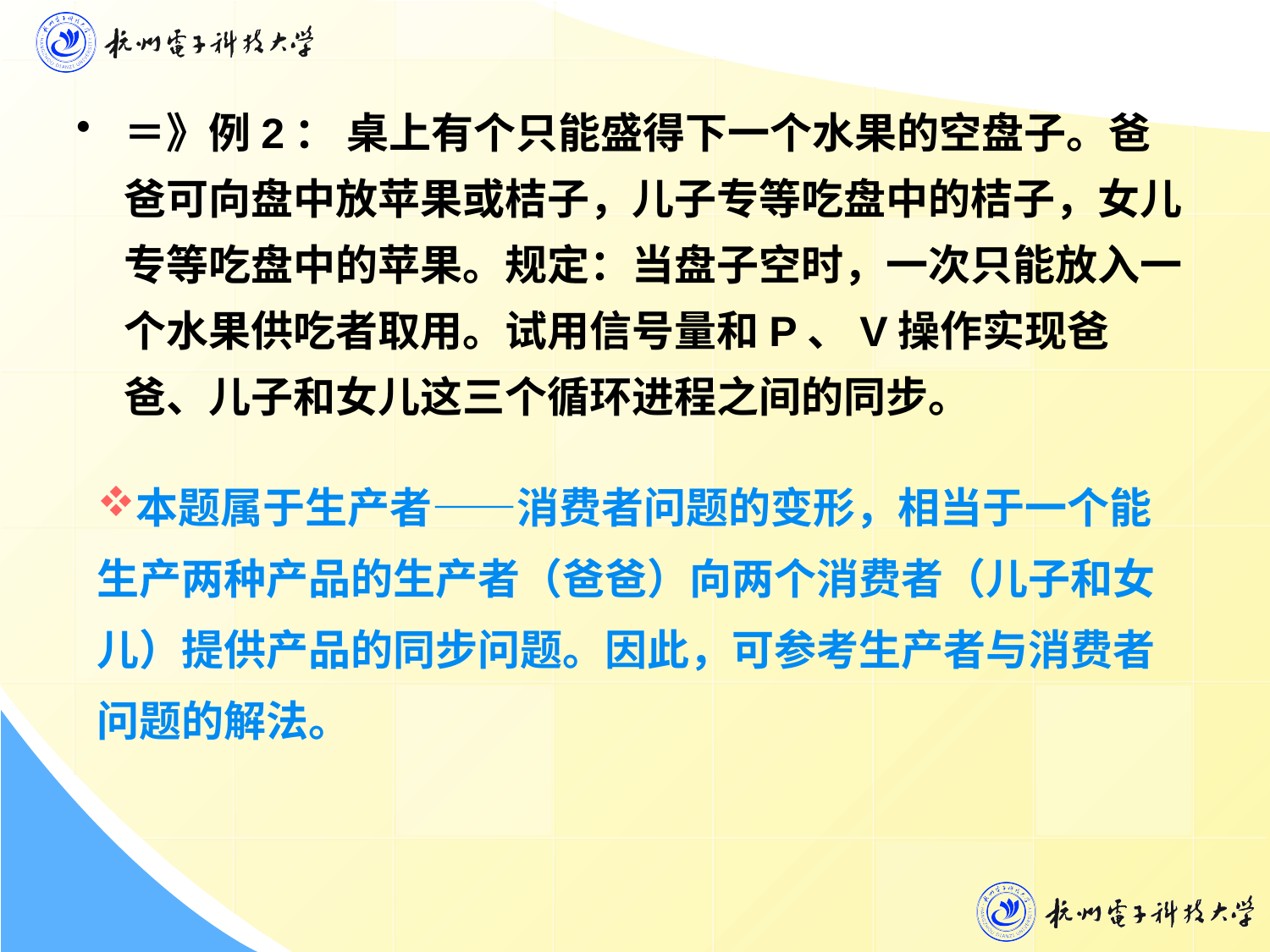

＝》例2： 桌上有个只能盛得下一个水果的空盘子。爸爸可向盘中放苹果或桔子，儿子专等吃盘中的桔子，女儿专等吃盘中的苹果。规定：当盘子空时，一次只能放入一个水果供吃者取用。试用信号量和P、V操作实现爸爸、儿子和女儿这三个循环进程之间的同步。
本题属于生产者——消费者问题的变形，相当于一个能生产两种产品的生产者（爸爸）向两个消费者（儿子和女儿）提供产品的同步问题。因此，可参考生产者与消费者问题的解法。